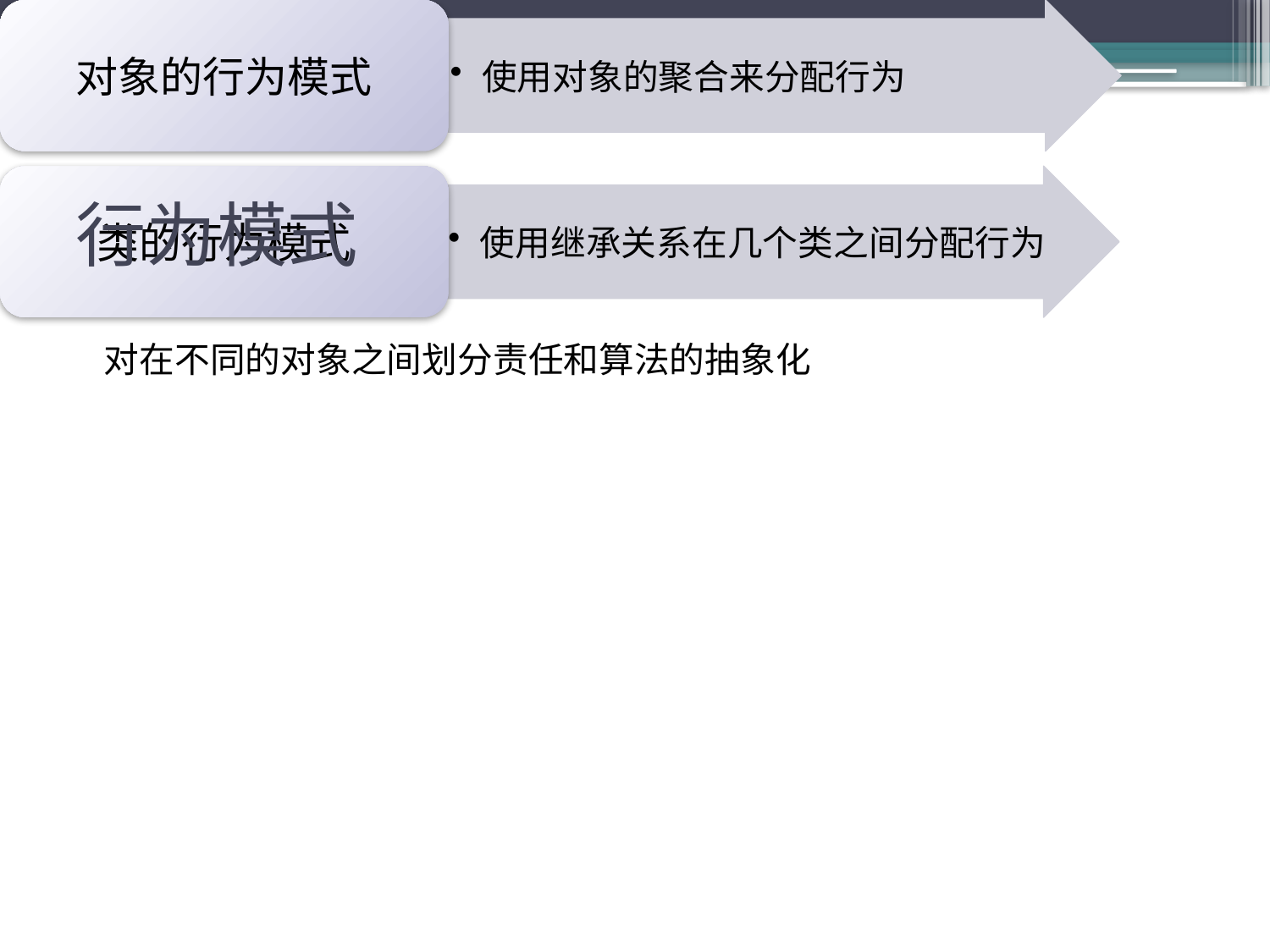

# 行为模式
   对在不同的对象之间划分责任和算法的抽象化
使用对象的聚合来分配行为
对象的行为模式
使用继承关系在几个类之间分配行为
类的行为模式